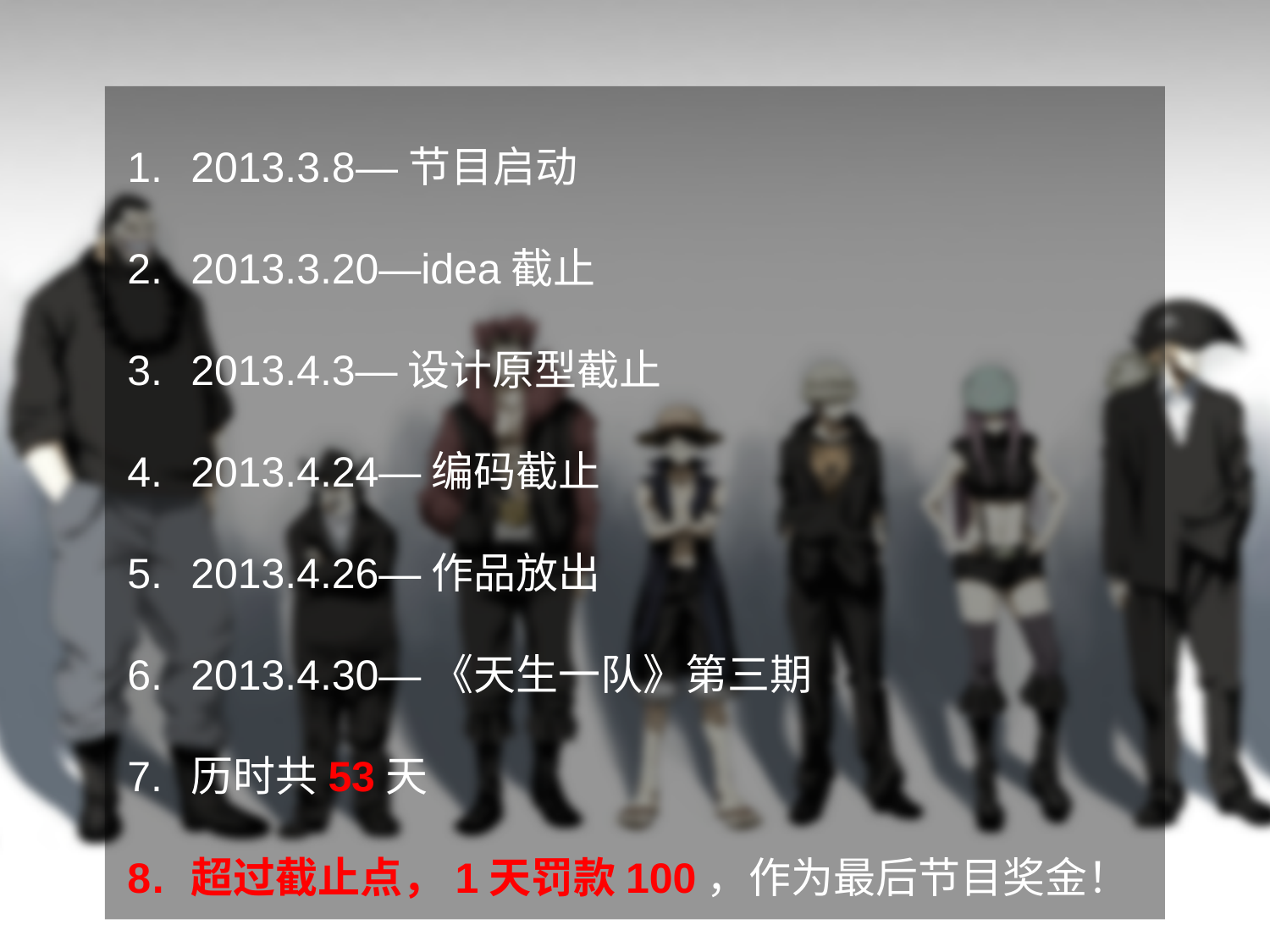

2013.3.8—节目启动
2013.3.20—idea截止
2013.4.3—设计原型截止
2013.4.24—编码截止
2013.4.26—作品放出
2013.4.30—《天生一队》第三期
历时共53天
超过截止点，1天罚款100，作为最后节目奖金！